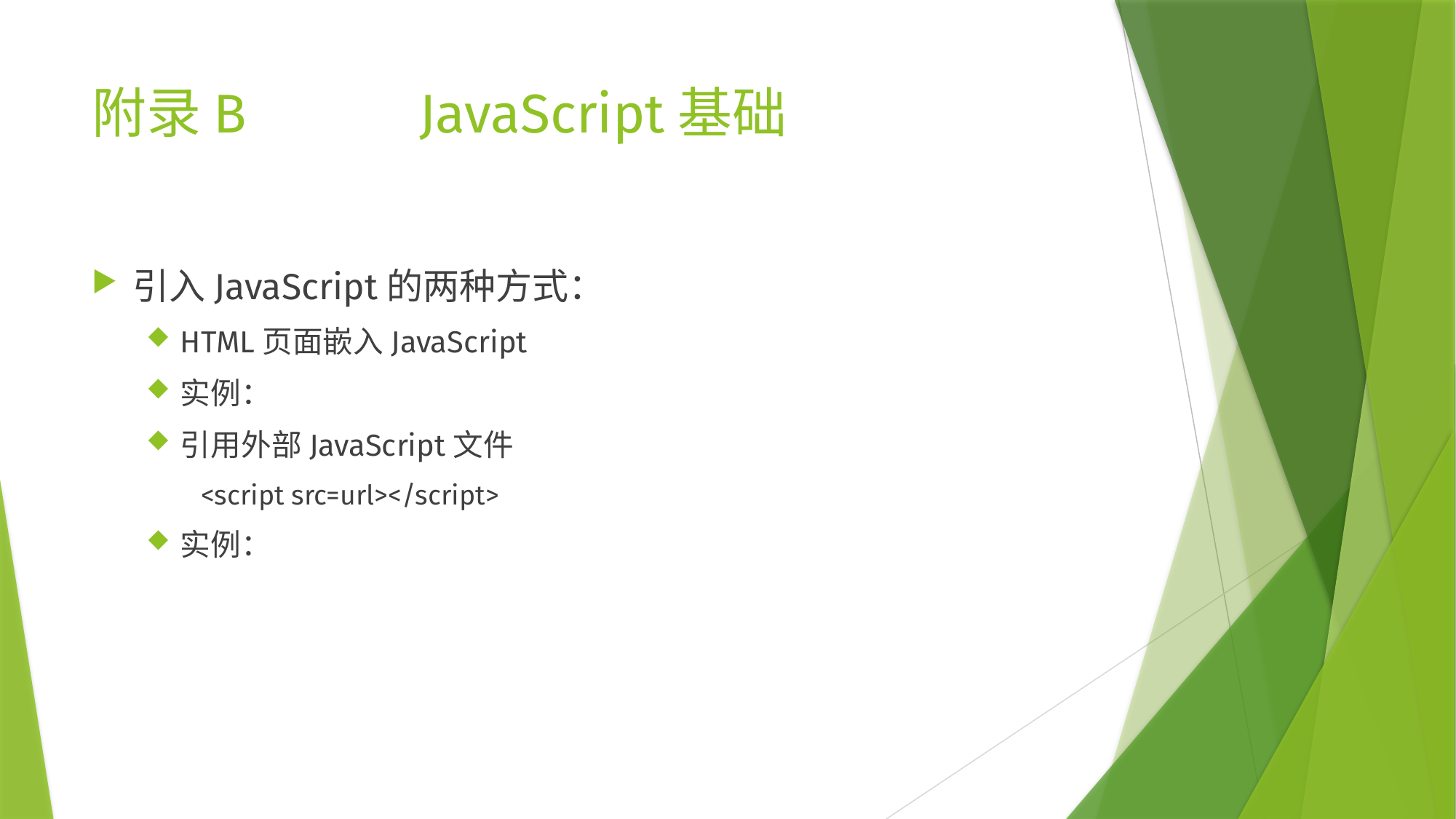

# 附录B		JavaScript基础
引入JavaScript的两种方式：
HTML页面嵌入JavaScript
实例：
引用外部JavaScript文件
<script src=url></script>
实例：